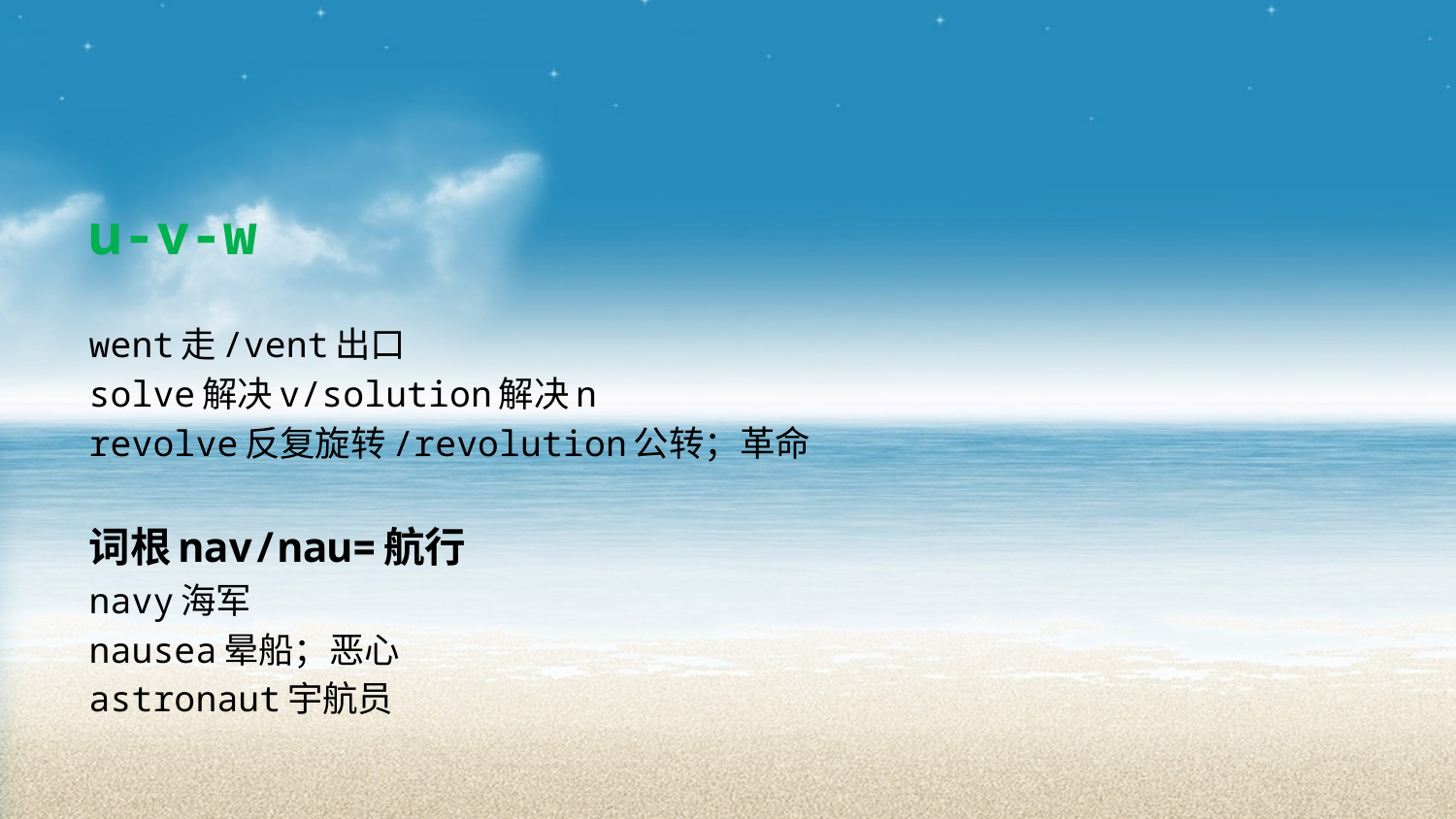

#
u-v-w

went走/vent出口
solve解决v/solution解决n
revolve反复旋转/revolution公转；革命

词根nav/nau=航行
navy海军
nausea晕船；恶心
astronaut宇航员